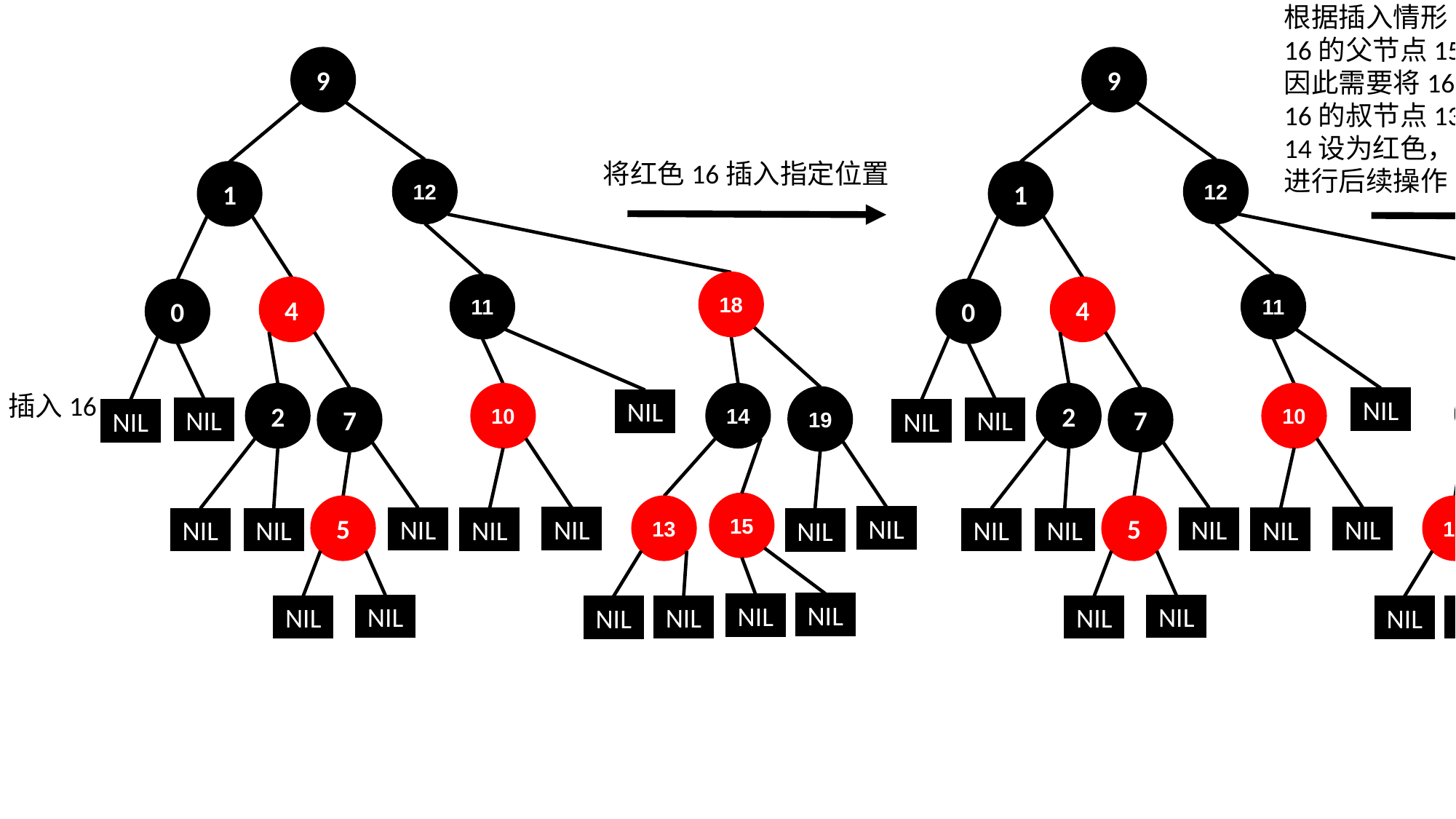

根据插入情形3：
16的父节点15是红色，叔节点13是红色，
因此需要将16的父节点15设为黑色，将
16的叔节点13设为黑色，将16的祖父
14设为红色，并将14设为当前节点
进行后续操作
根据插入情形5：
14的父节点18是红色，叔节点11是黑色，
并且14是18的左孩子，因此需要将14的父
节点18设为黑色，将14的祖父12设为红色，
并以12为支点进行右旋
9
9
9
9
根据插入情形5：
以12为支点进行右旋
将红色16插入指定位置
12
1
12
12
12
1
1
1
18
11
18
4
18
18
0
11
11
11
4
4
4
0
0
0
2
10
14
10
19
14
14
2
7
插入16
2
10
14
2
10
NIL
19
7
19
19
7
7
NIL
NIL
NIL
NIL
NIL
NIL
NIL
NIL
NIL
NIL
NIL
15
5
13
15
15
15
5
13
5
13
5
13
NIL
NIL
NIL
NIL
NIL
NIL
NIL
NIL
NIL
NIL
NIL
NIL
NIL
NIL
NIL
NIL
NIL
NIL
NIL
NIL
NIL
NIL
NIL
NIL
NIL
NIL
NIL
NIL
16
16
16
NIL
NIL
NIL
NIL
NIL
NIL
NIL
NIL
NIL
NIL
NIL
NIL
NIL
NIL
NIL
NIL
NIL
NIL
NIL
NIL
NIL
NIL
NIL
NIL
NIL
NIL
NIL